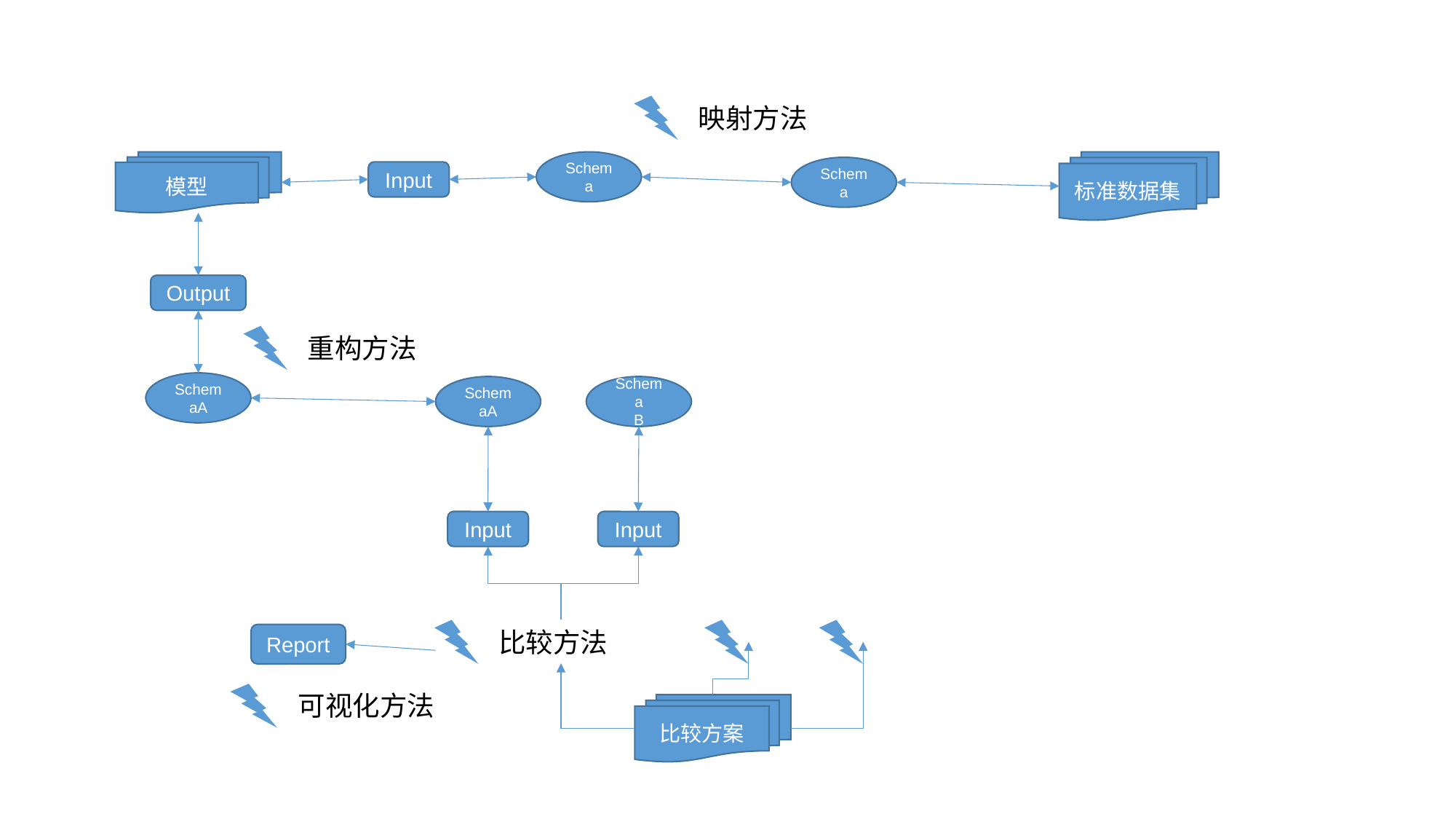

映射方法
模型
Schema
标准数据集
Schema
Input
Output

重构方法
SchemaA
SchemaA
Schema
B
Input
Input

比较方法

Report

可视化方法
比较方案